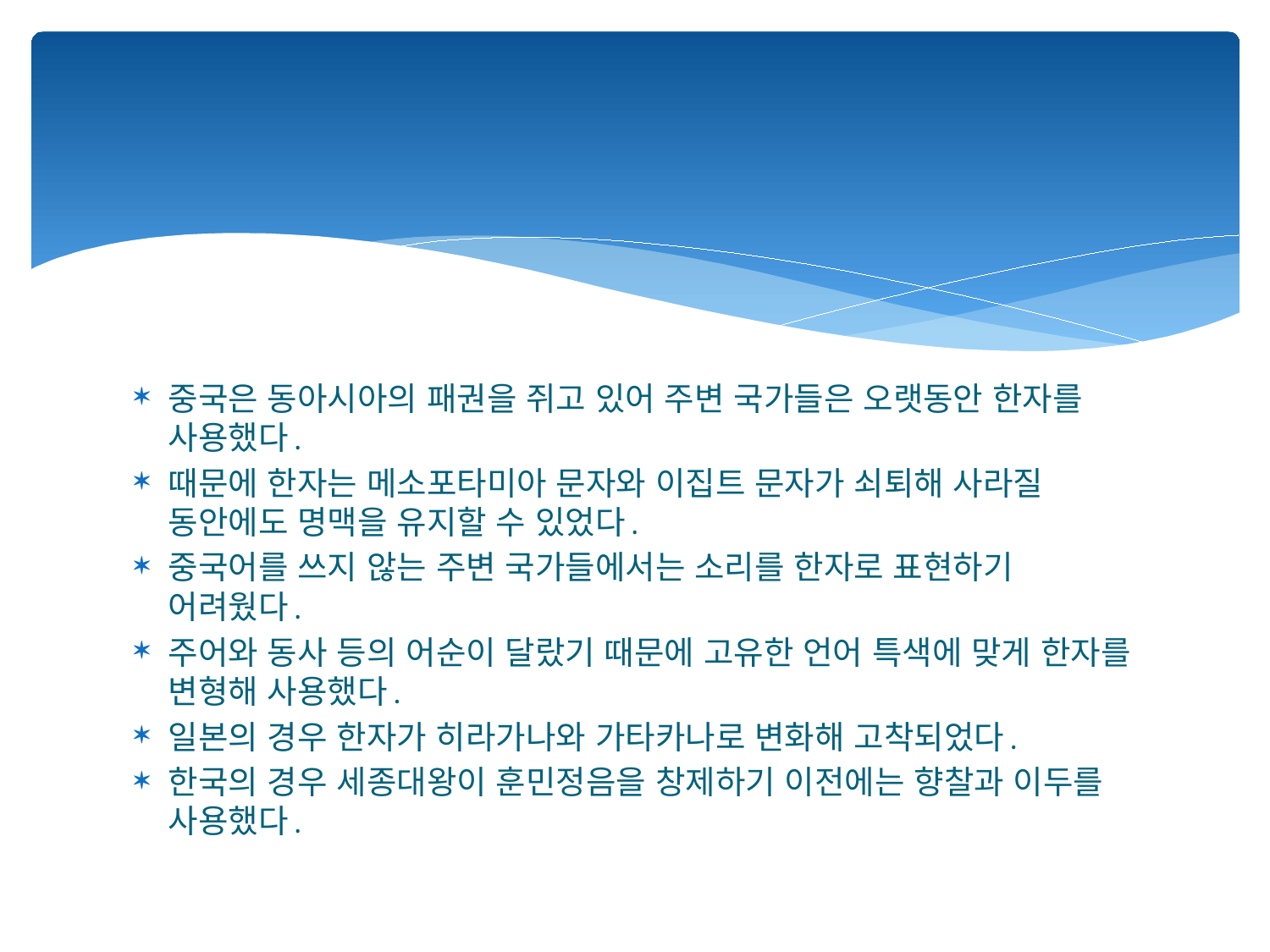

#
중국은 동아시아의 패권을 쥐고 있어 주변 국가들은 오랫동안 한자를 사용했다.
때문에 한자는 메소포타미아 문자와 이집트 문자가 쇠퇴해 사라질 동안에도 명맥을 유지할 수 있었다.
중국어를 쓰지 않는 주변 국가들에서는 소리를 한자로 표현하기 어려웠다.
주어와 동사 등의 어순이 달랐기 때문에 고유한 언어 특색에 맞게 한자를 변형해 사용했다.
일본의 경우 한자가 히라가나와 가타카나로 변화해 고착되었다.
한국의 경우 세종대왕이 훈민정음을 창제하기 이전에는 향찰과 이두를 사용했다.